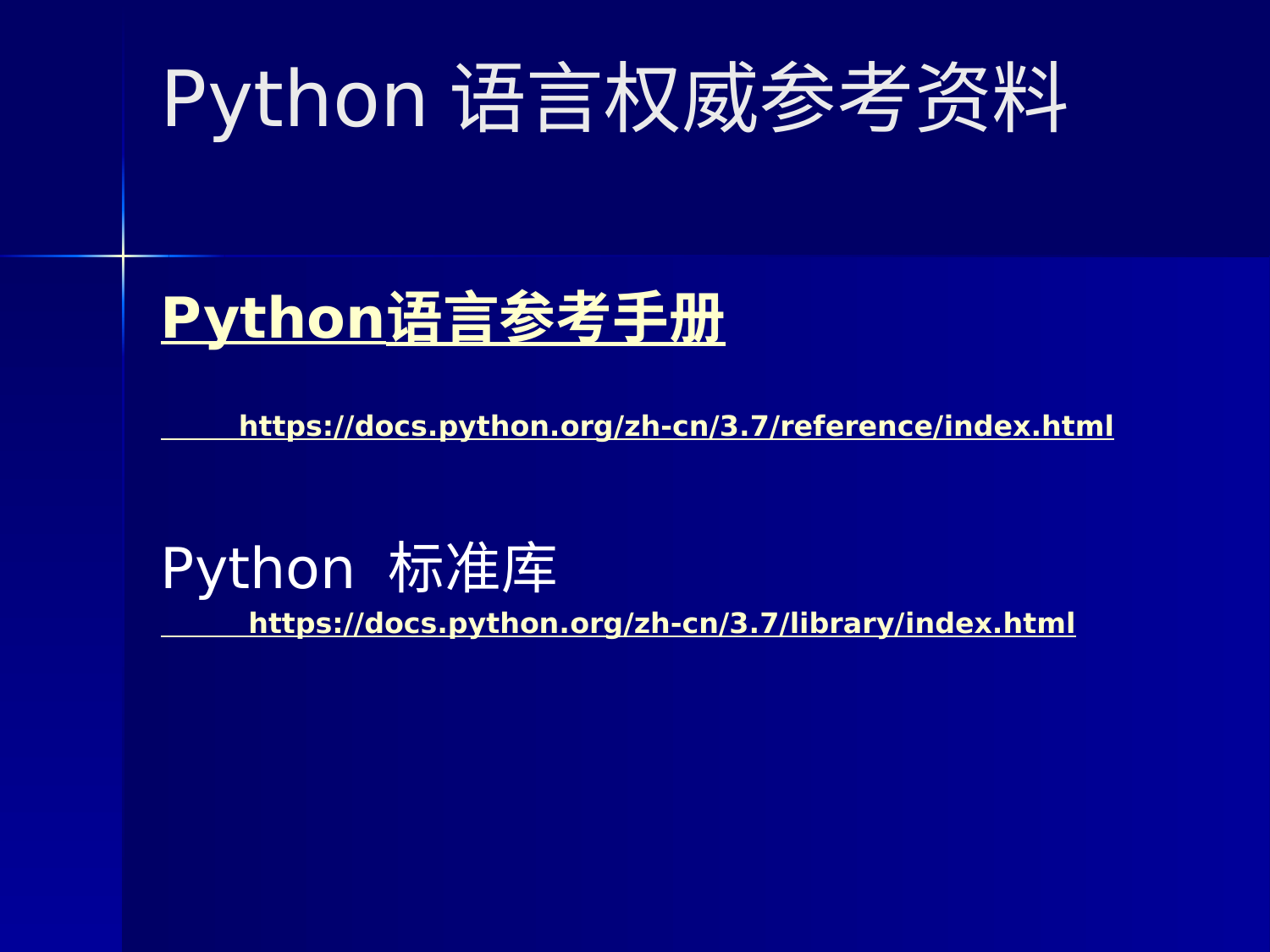

# Python语言权威参考资料
Python语言参考手册

        https://docs.python.org/zh-cn/3.7/reference/index.html

Python 标准库
         https://docs.python.org/zh-cn/3.7/library/index.html